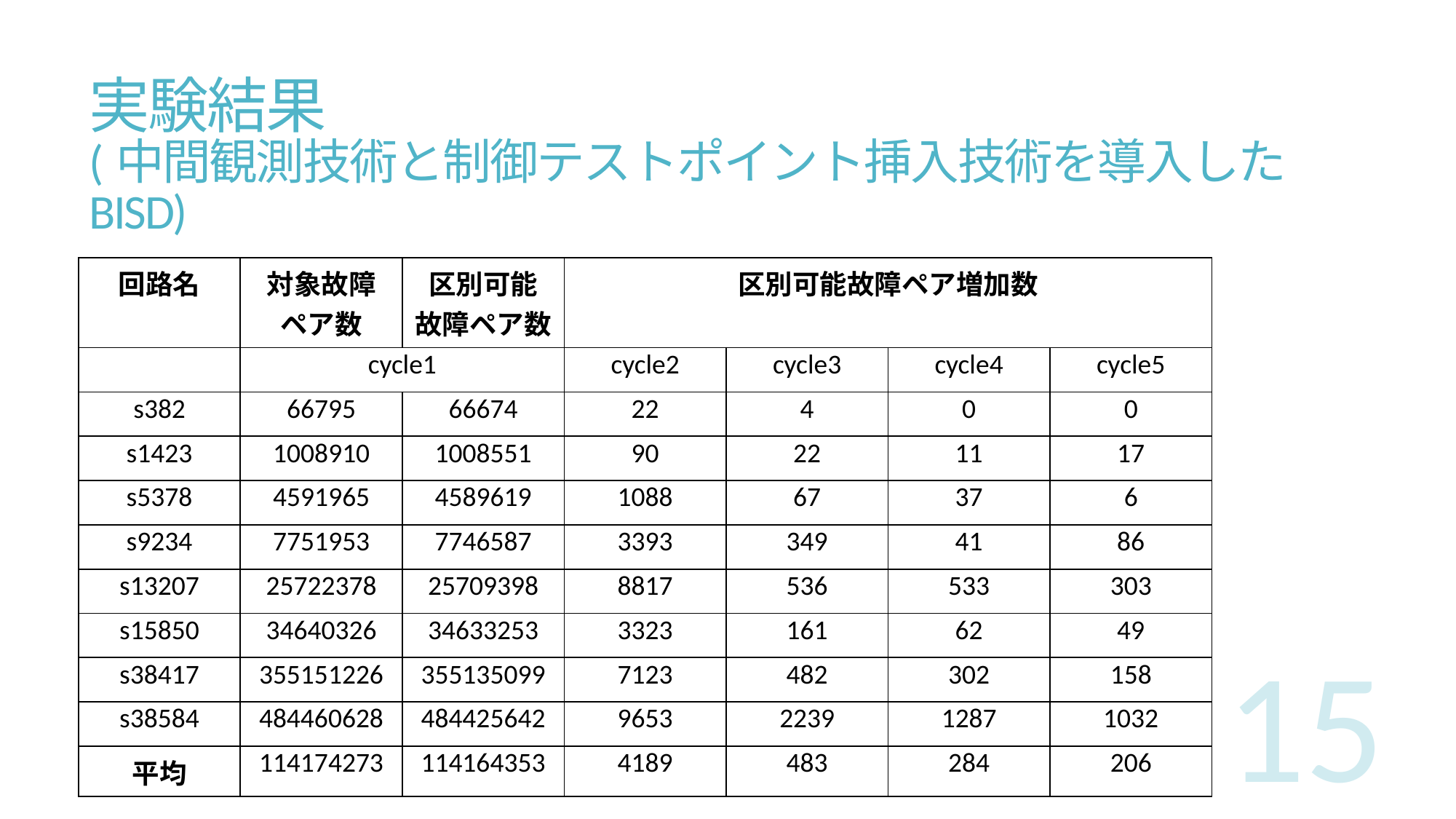

# 実験結果 (中間観測技術と制御テストポイント挿入技術を導入したBISD)
| 回路名 | 対象故障 ペア数 | 区別可能 故障ペア数 | 区別可能故障ペア増加数 |  |  |  |
| --- | --- | --- | --- | --- | --- | --- |
|  | cycle1 | cycle1 | cycle2 | cycle3 | cycle4 | cycle5 |
| s382 | 66795 | 66674 | 22 | 4 | 0 | 0 |
| s1423 | 1008910 | 1008551 | 90 | 22 | 11 | 17 |
| s5378 | 4591965 | 4589619 | 1088 | 67 | 37 | 6 |
| s9234 | 7751953 | 7746587 | 3393 | 349 | 41 | 86 |
| s13207 | 25722378 | 25709398 | 8817 | 536 | 533 | 303 |
| s15850 | 34640326 | 34633253 | 3323 | 161 | 62 | 49 |
| s38417 | 355151226 | 355135099 | 7123 | 482 | 302 | 158 |
| s38584 | 484460628 | 484425642 | 9653 | 2239 | 1287 | 1032 |
| 平均 | 114174273 | 114164353 | 4189 | 483 | 284 | 206 |
15